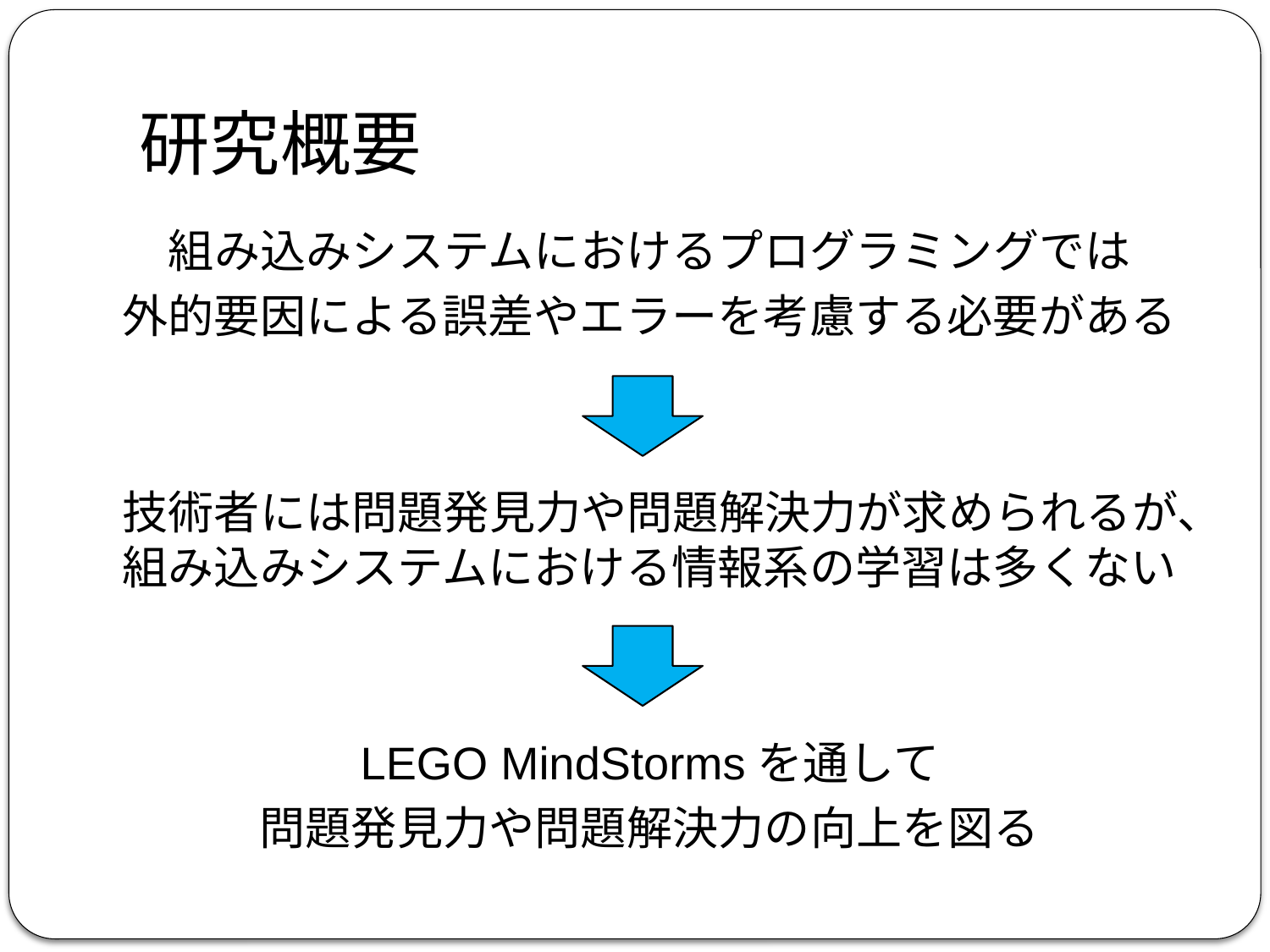

# 研究概要
組み込みシステムにおけるプログラミングでは
外的要因による誤差やエラーを考慮する必要がある

技術者には問題発見力や問題解決力が求められるが、組み込みシステムにおける情報系の学習は多くない

LEGO MindStormsを通して
問題発見力や問題解決力の向上を図る